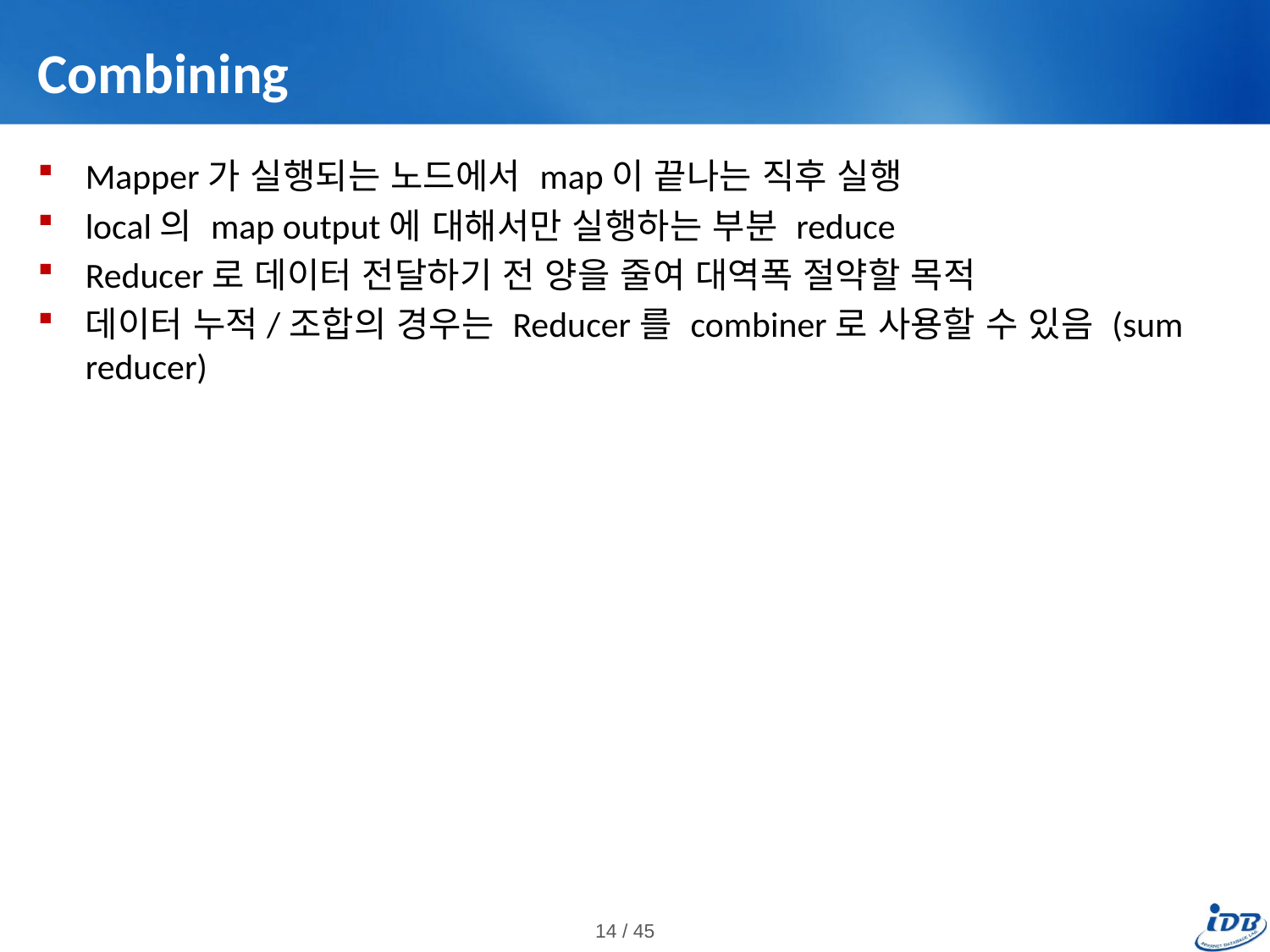

# Combining
Mapper가 실행되는 노드에서 map이 끝나는 직후 실행
local의 map output에 대해서만 실행하는 부분 reduce
Reducer로 데이터 전달하기 전 양을 줄여 대역폭 절약할 목적
데이터 누적/조합의 경우는 Reducer를 combiner로 사용할 수 있음 (sum reducer)